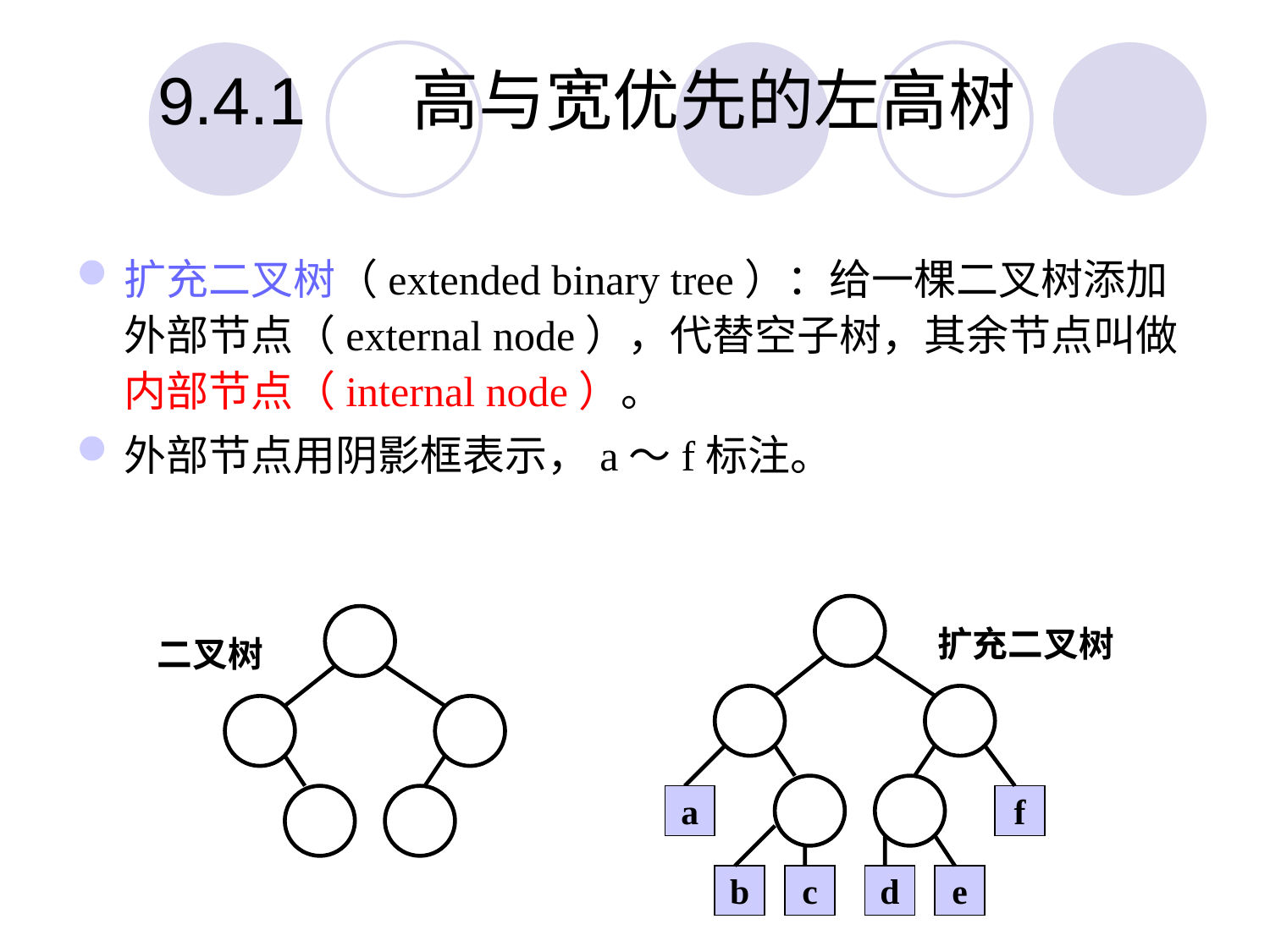

9.4.1	高与宽优先的左高树
21

扩充二叉树（extended binary tree）：给一棵二叉树添加外部节点（external node），代替空子树，其余节点叫做内部节点（internal node）。
外部节点用阴影框表示，a～f标注。

扩充二叉树
二叉树

a
f

b
c
d
e